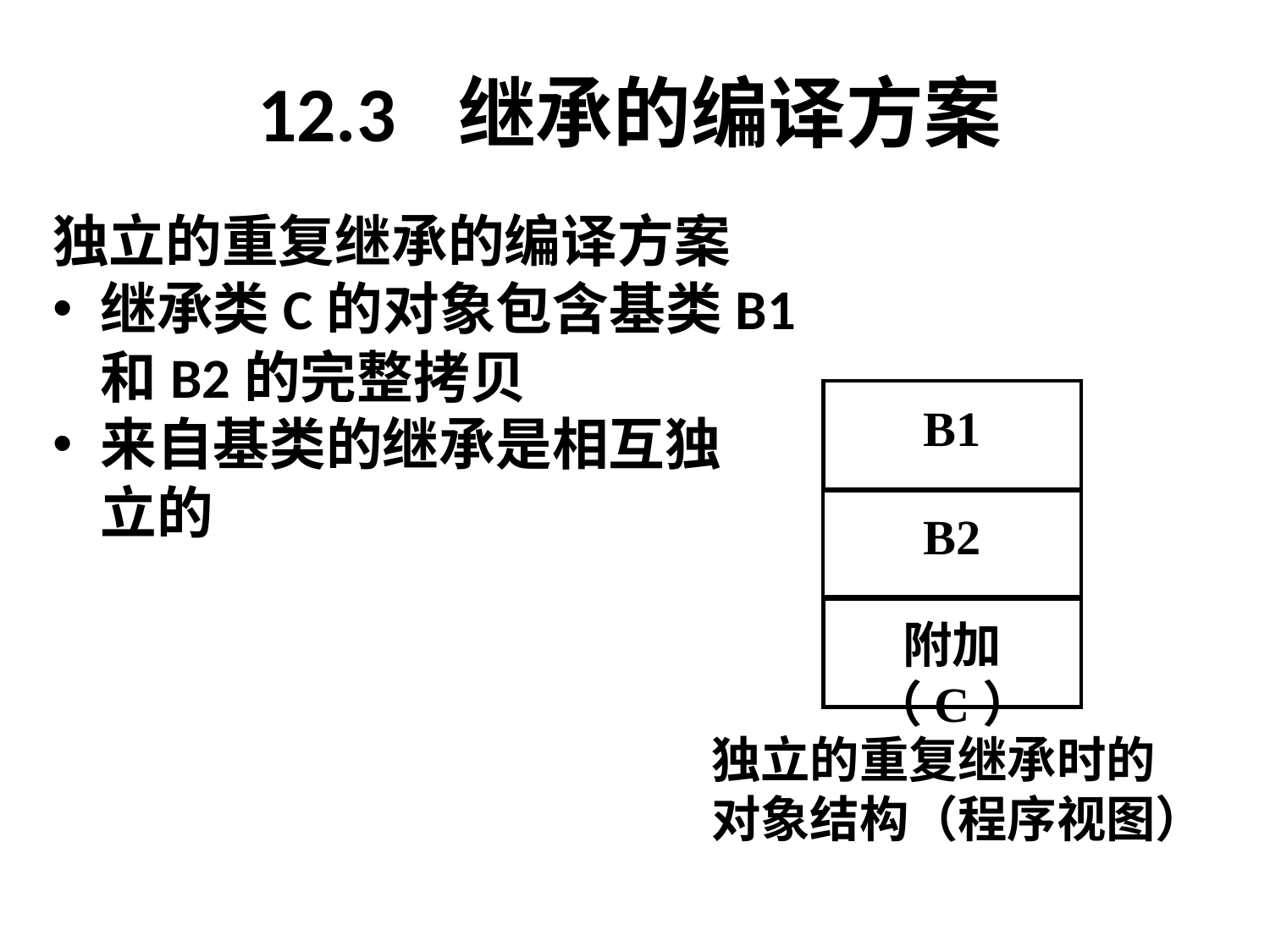

# 12.3  继承的编译方案
独立的重复继承的编译方案
继承类C的对象包含基类B1
	和B2的完整拷贝
来自基类的继承是相互独
	立的
B1
B2
附加（C）
独立的重复继承时的
对象结构（程序视图）